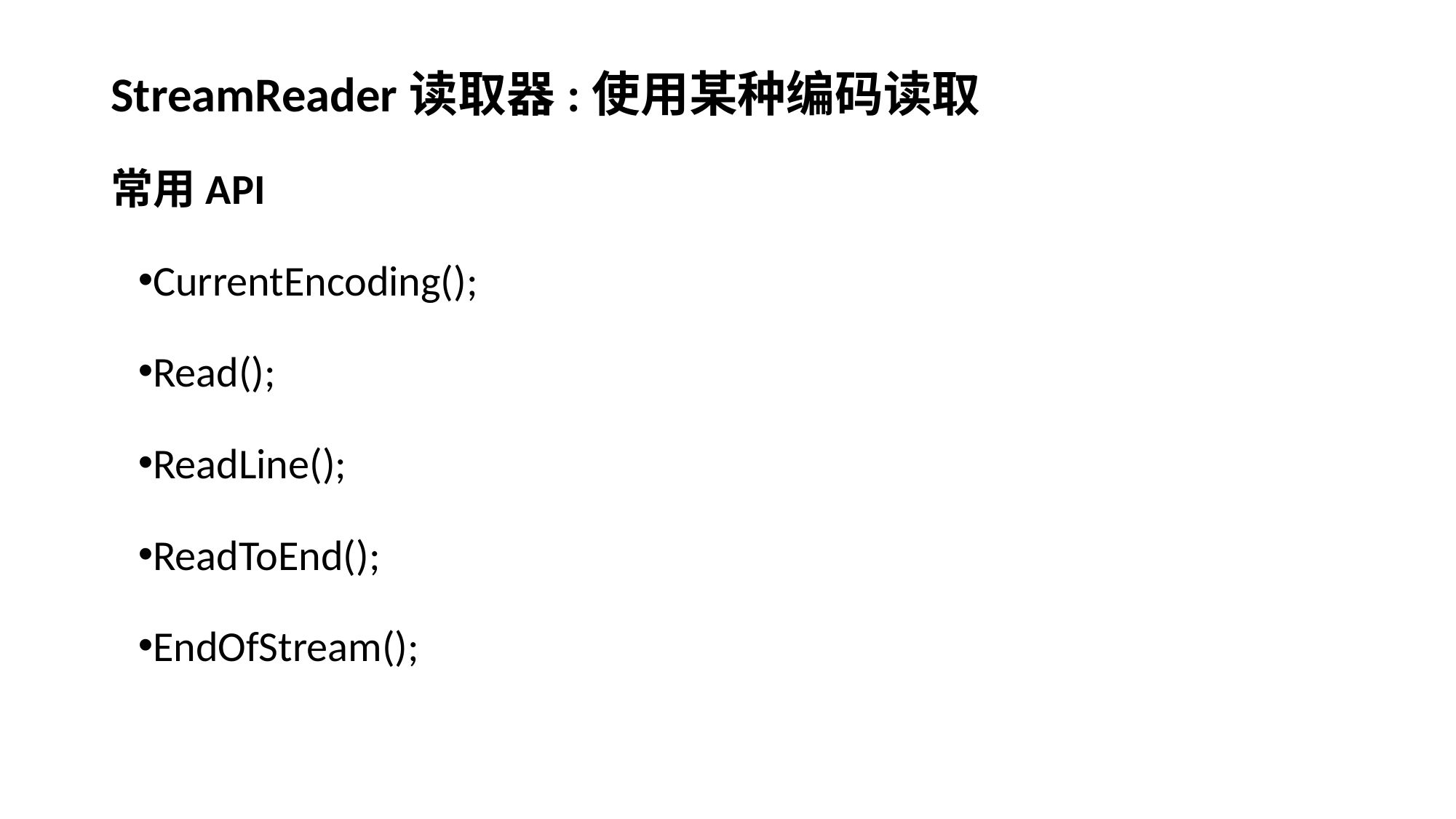

StreamReader读取器:使用某种编码读取
常用API
CurrentEncoding();
Read();
ReadLine();
ReadToEnd();
EndOfStream();